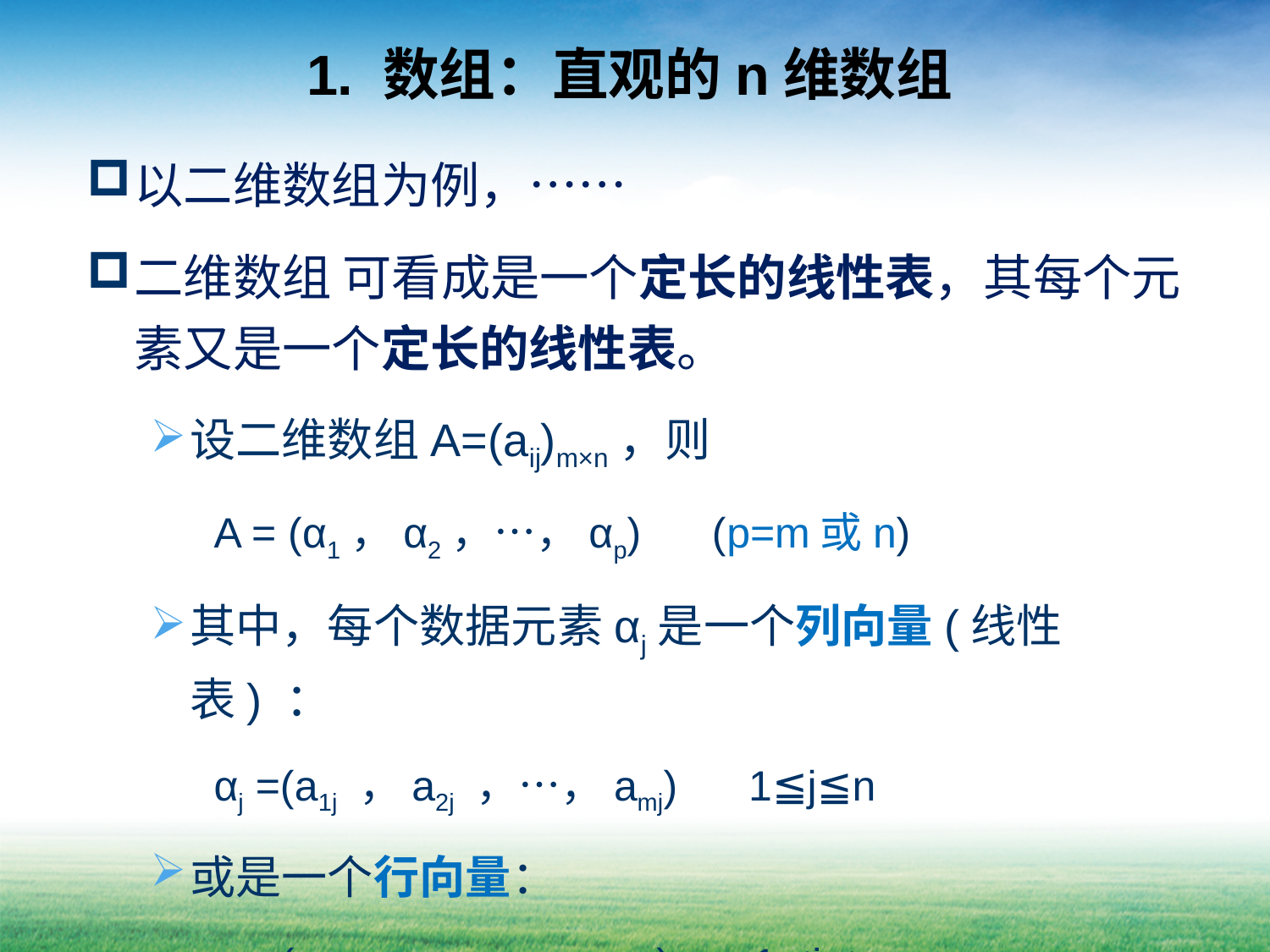

# 1. 数组：直观的n维数组
以二维数组为例，……
二维数组 可看成是一个定长的线性表，其每个元素又是一个定长的线性表。
设二维数组A=(aij)m×n，则
A = (α1，α2，…，αp)      (p=m或n)
其中，每个数据元素αj是一个列向量(线性表) ：
αj =(a1j ，a2j ，…，amj)      1≦j≦n
或是一个行向量：
αi =(ai1 ，ai2 ，…，ain)       1≦i≦m